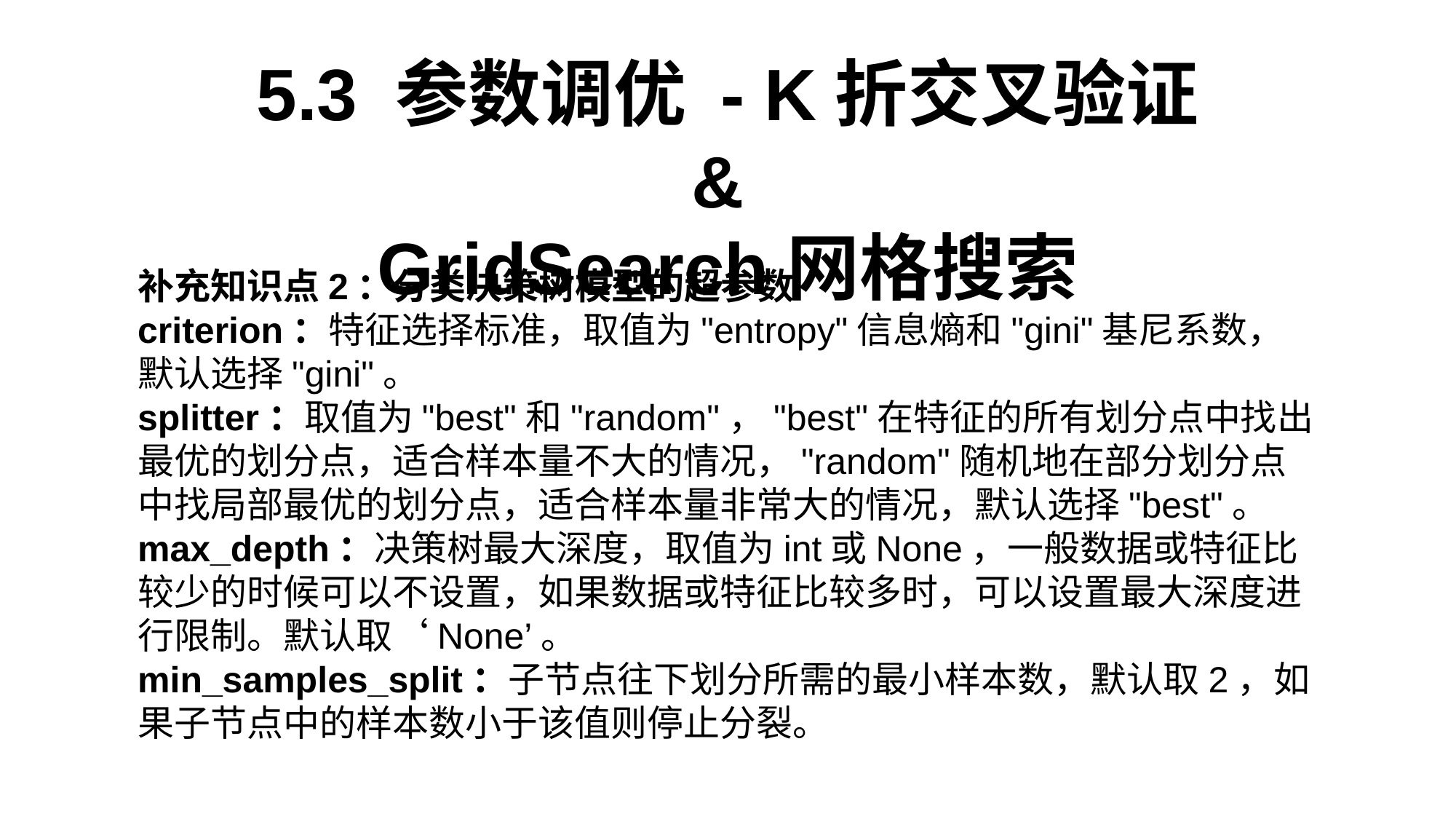

5.3 参数调优 - K折交叉验证 &
GridSearch网格搜索
补充知识点2：分类决策树模型的超参数
criterion：特征选择标准，取值为"entropy"信息熵和"gini"基尼系数，默认选择"gini"。
splitter：取值为"best"和"random"，"best"在特征的所有划分点中找出最优的划分点，适合样本量不大的情况，"random"随机地在部分划分点中找局部最优的划分点，适合样本量非常大的情况，默认选择"best"。
max_depth：决策树最大深度，取值为int或None，一般数据或特征比较少的时候可以不设置，如果数据或特征比较多时，可以设置最大深度进行限制。默认取‘None’。
min_samples_split：子节点往下划分所需的最小样本数，默认取2，如果子节点中的样本数小于该值则停止分裂。